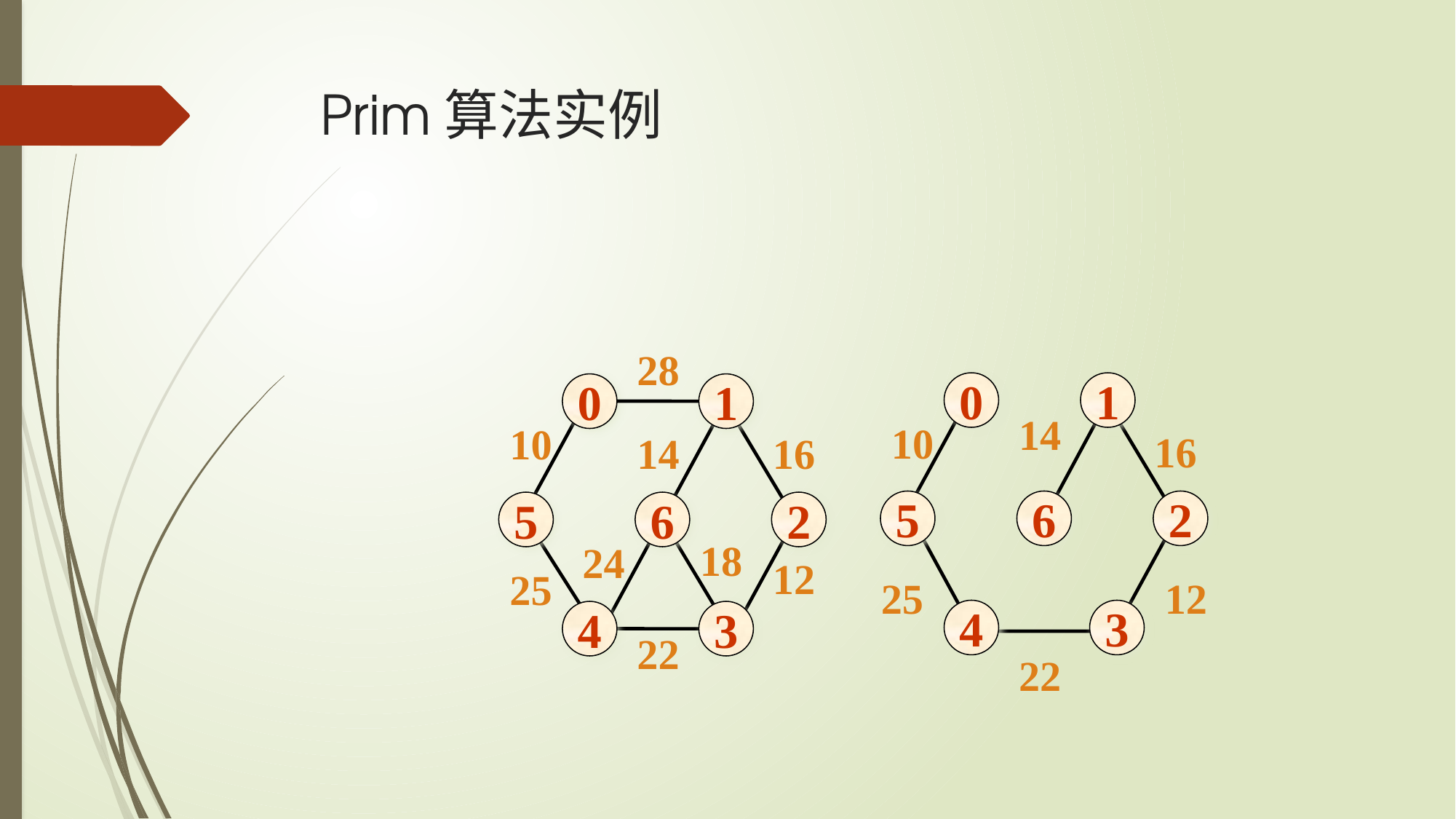

# Prim算法实例

28
0
1
0
1

14

10
10

16
14
16
5
6
2
5
6
2

18

24
12
25
25
12
4
3
4
3
22

22